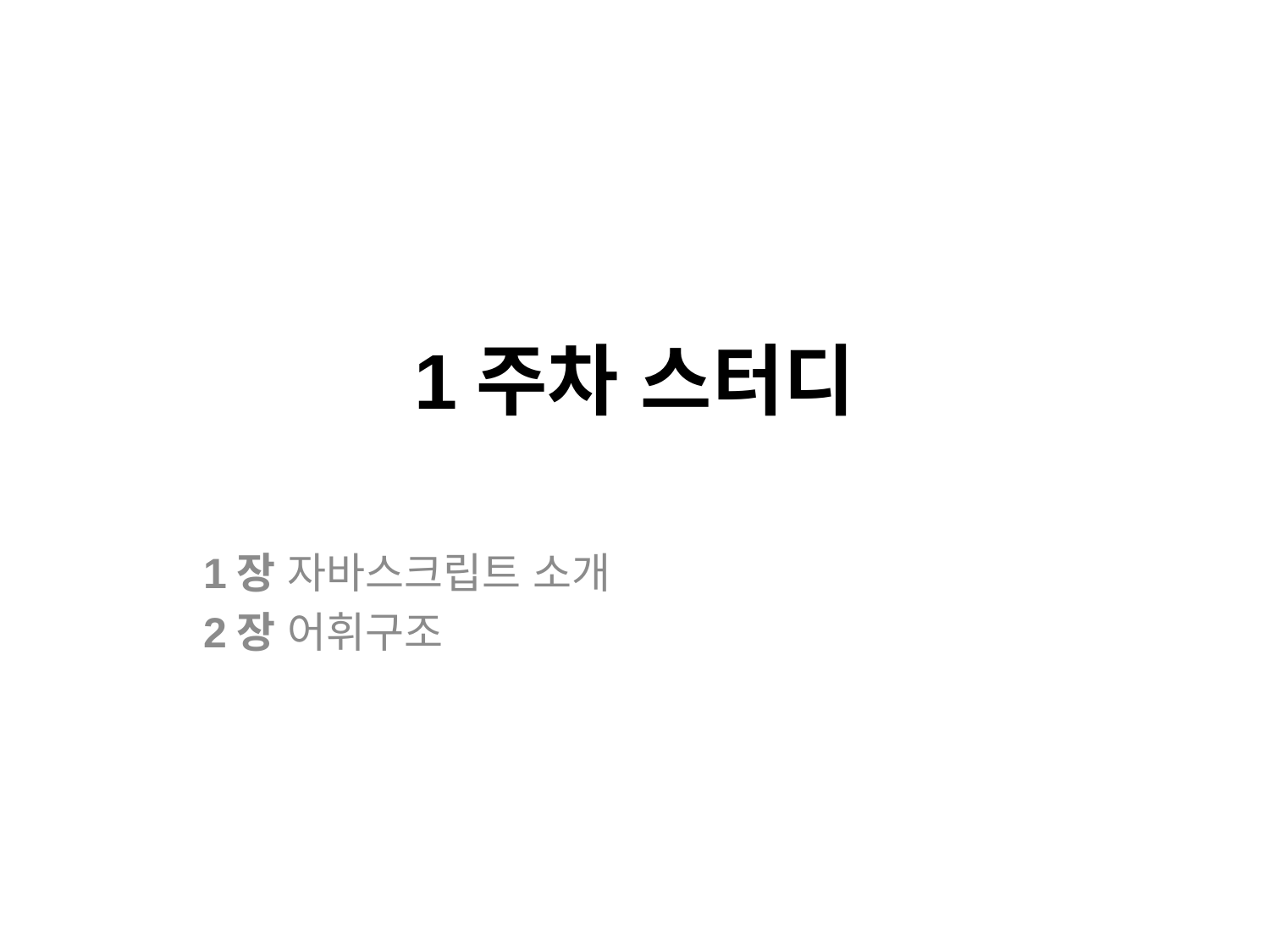

# 1주차 스터디
1장 자바스크립트 소개
2장 어휘구조